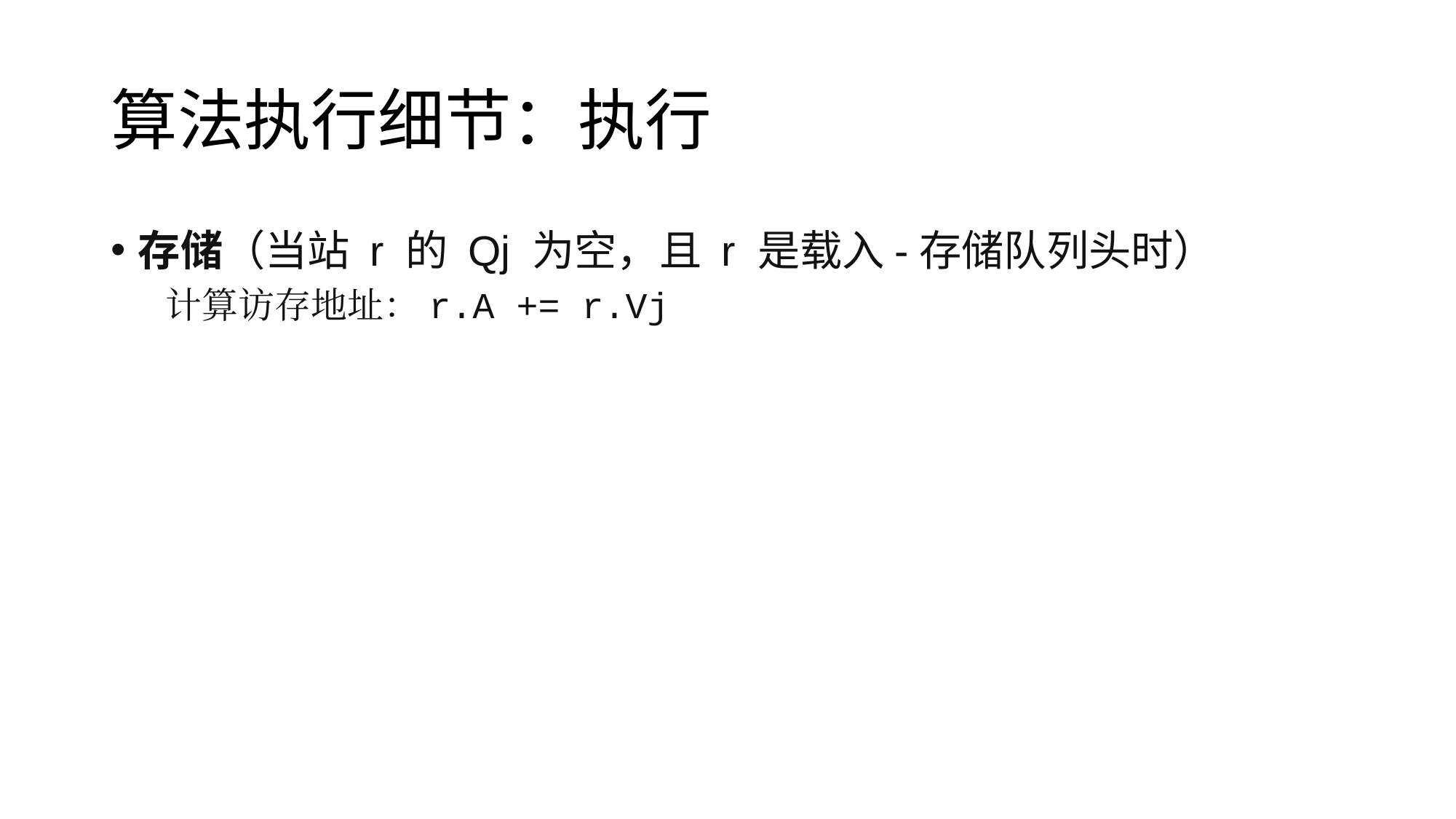

# 算法执行细节：执行
存储（当站 r 的 Qj 为空，且 r 是载入-存储队列头时）
计算访存地址：r.A += r.Vj